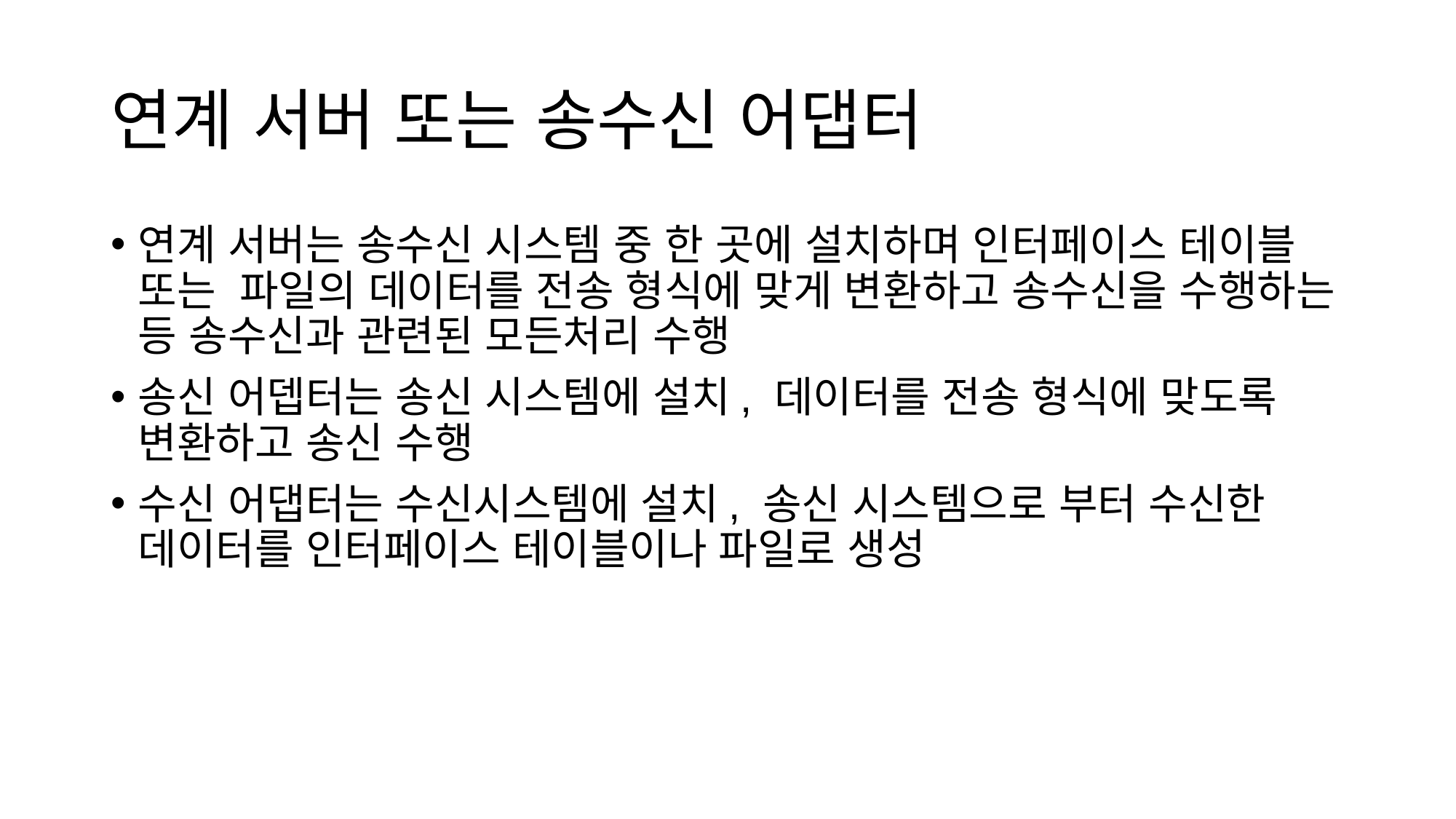

# 연계 서버 또는 송수신 어댑터
연계 서버는 송수신 시스템 중 한 곳에 설치하며 인터페이스 테이블 또는  파일의 데이터를 전송 형식에 맞게 변환하고 송수신을 수행하는 등 송수신과 관련된 모든처리 수행
송신 어뎁터는 송신 시스템에 설치, 데이터를 전송 형식에 맞도록 변환하고 송신 수행
수신 어댑터는 수신시스템에 설치, 송신 시스템으로 부터 수신한 데이터를 인터페이스 테이블이나 파일로 생성